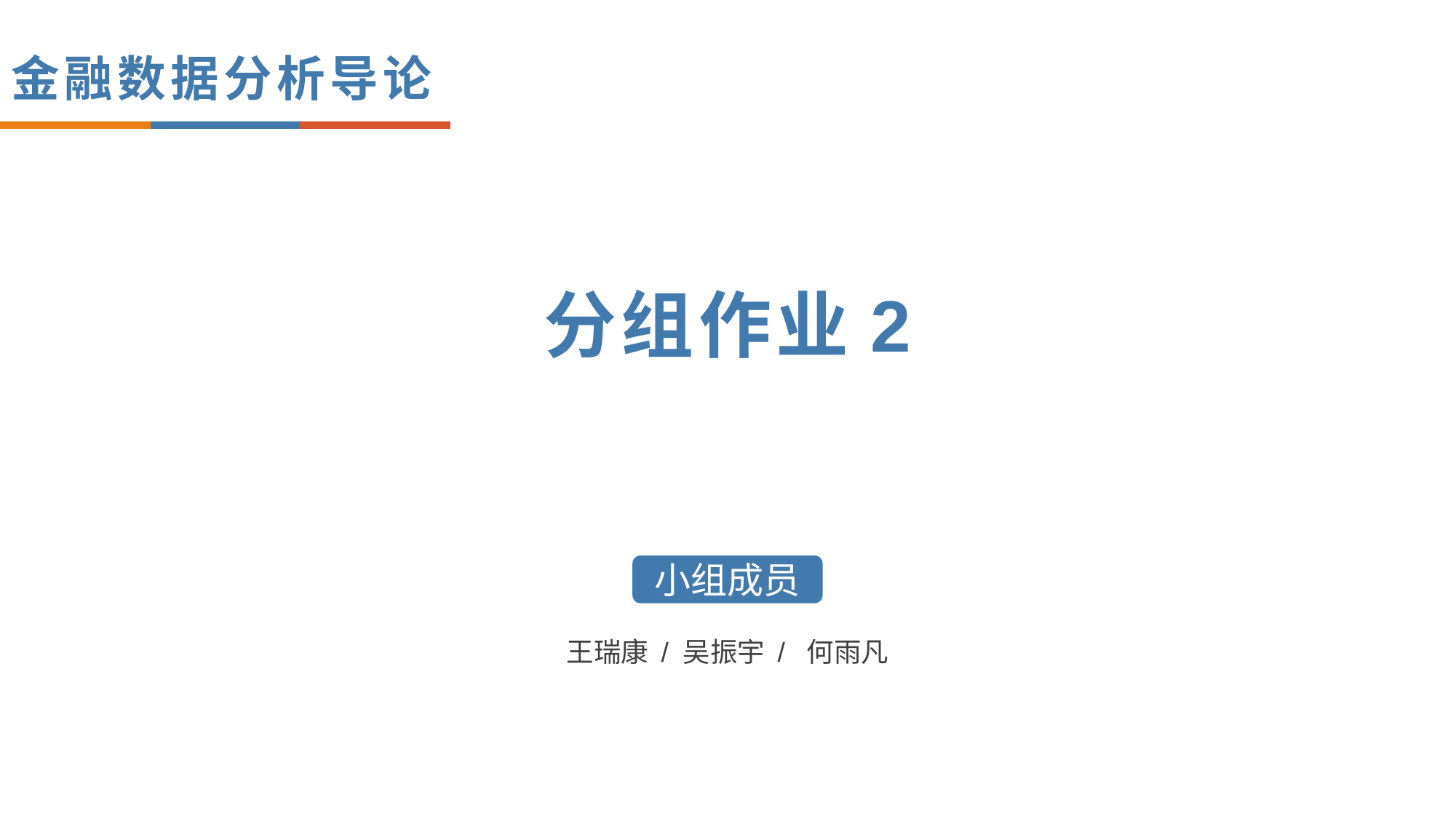

金融数据分析导论

分组作业2
小组成员
王瑞康 / 吴振宇 /  何雨凡